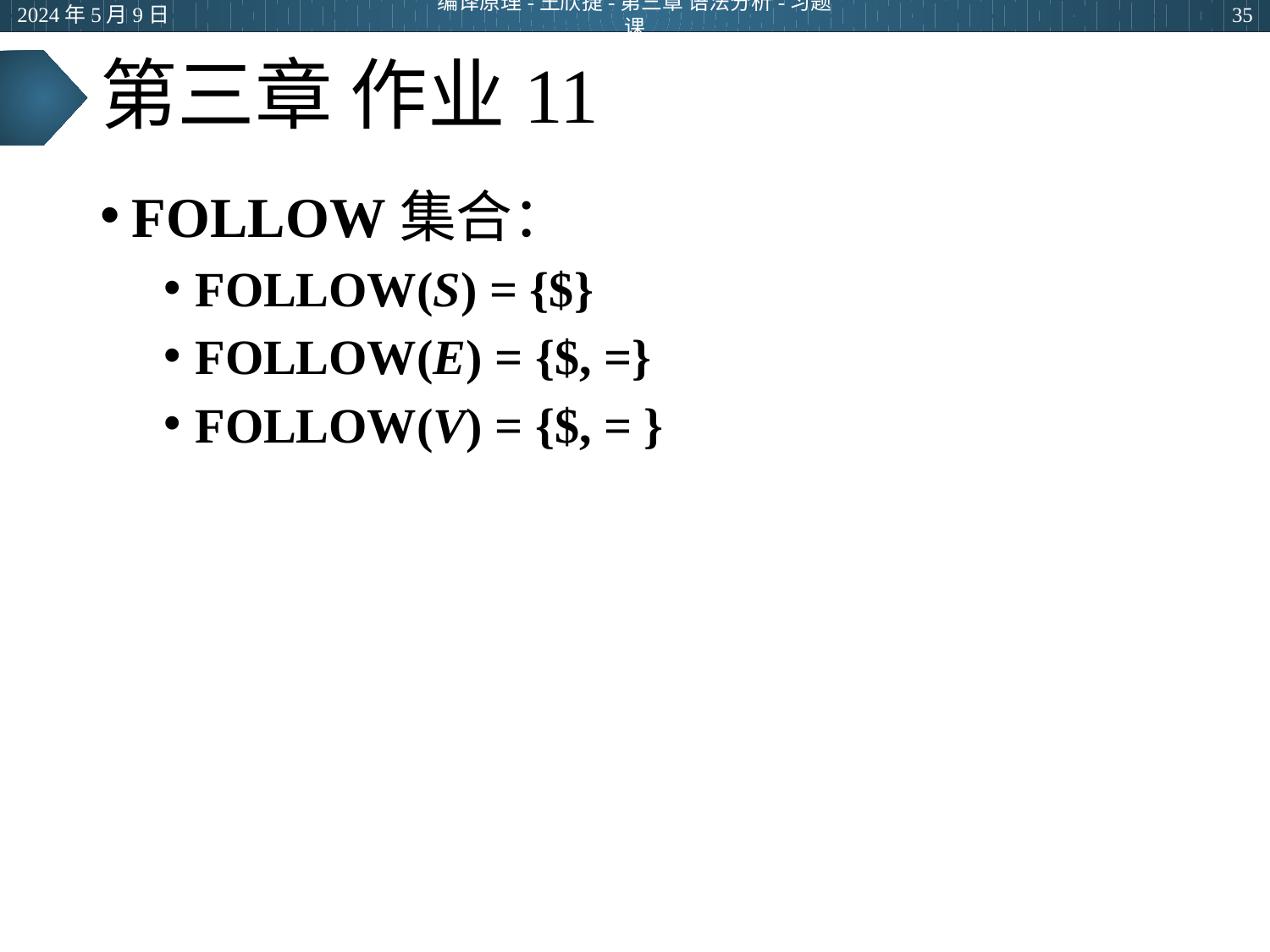

2024年5月9日
编译原理-王欣捷-第三章 语法分析-习题课
35
# 第三章 作业11
FOLLOW集合：
FOLLOW(S) = {$}
FOLLOW(E) = {$, =}
FOLLOW(V) = {$, = }